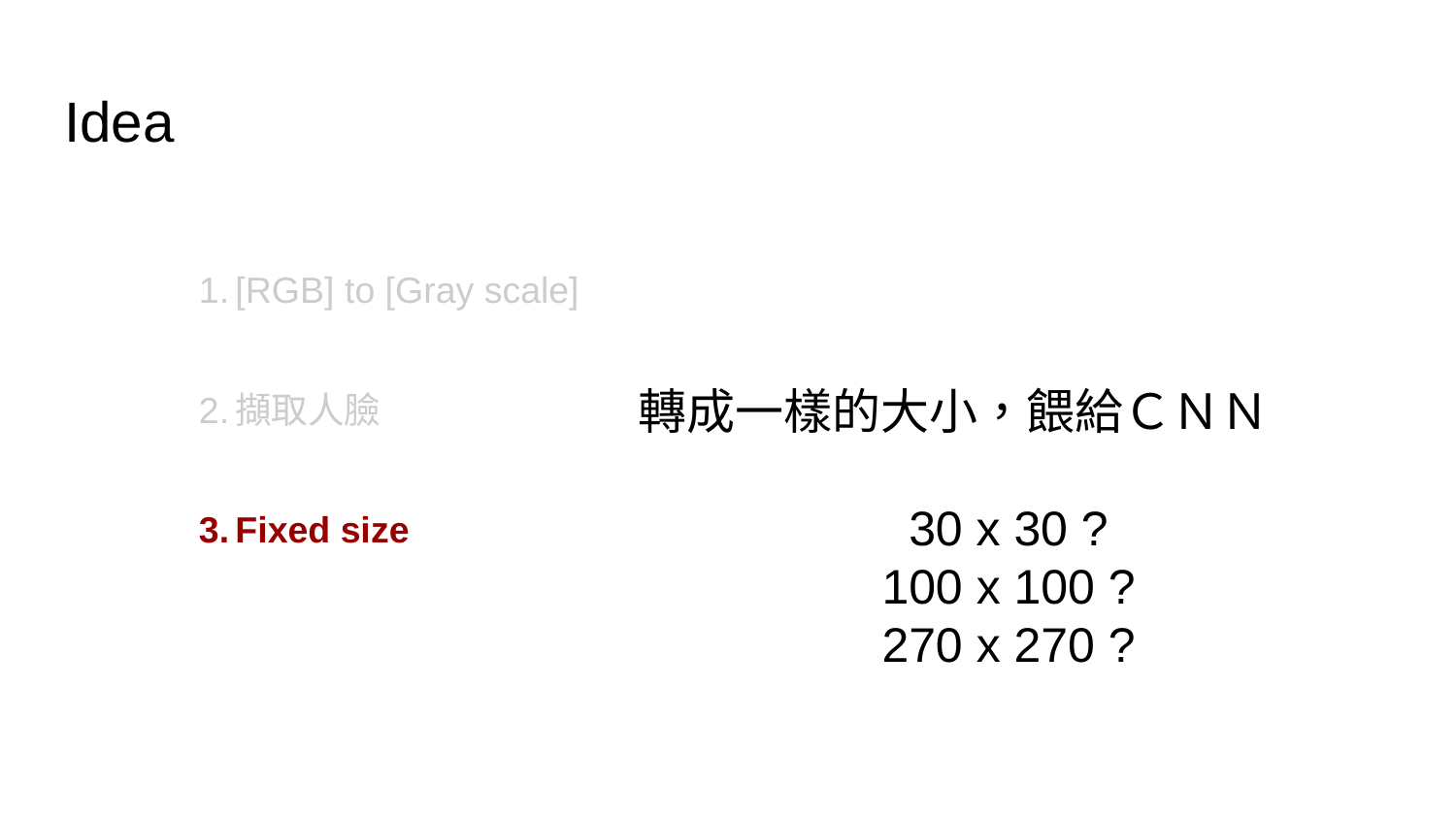

# Idea
[RGB] to [Gray scale]
擷取人臉
Fixed size

轉成一樣的大小，餵給ＣＮＮ

30 x 30 ?
100 x 100 ?
270 x 270 ?